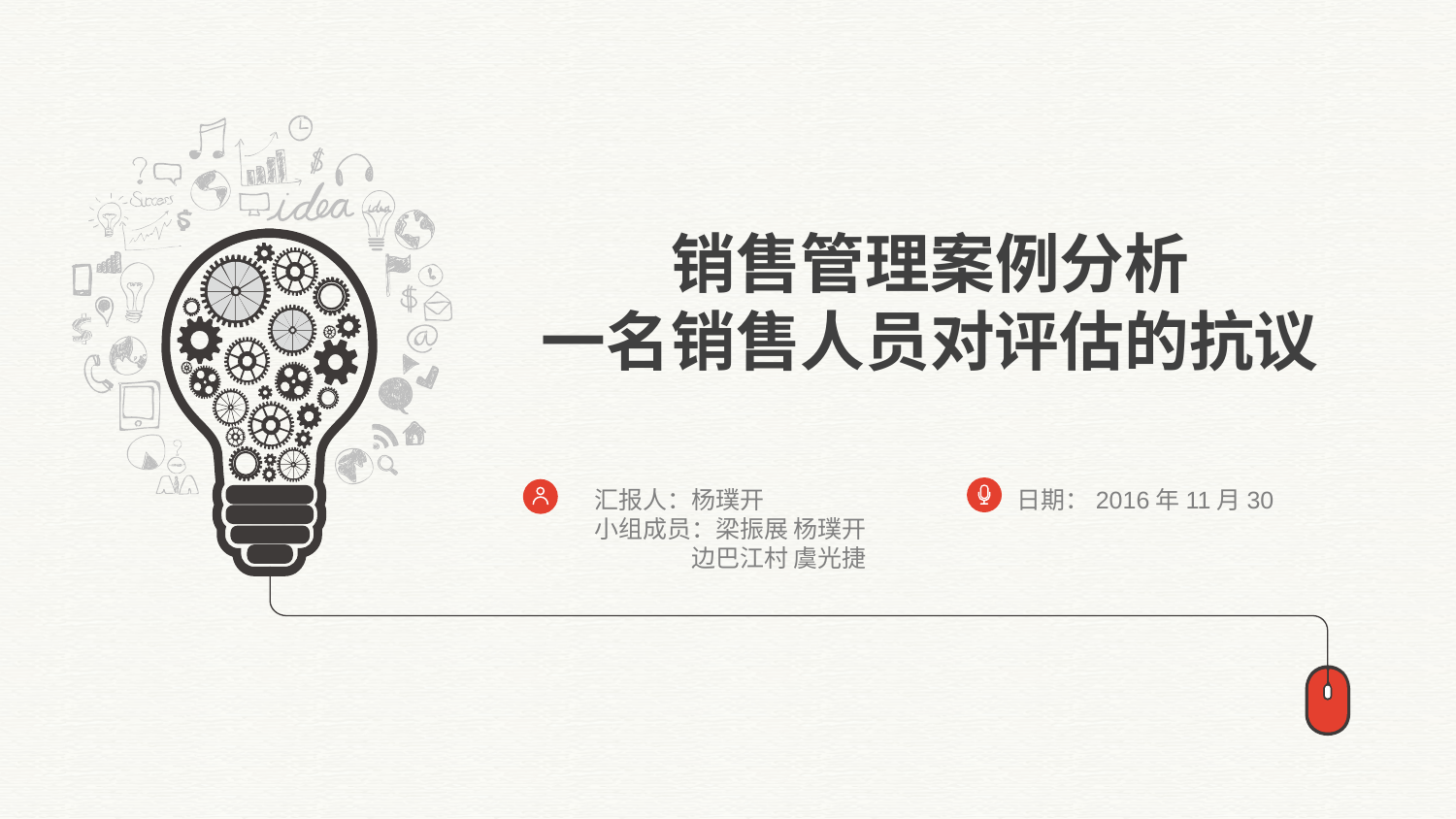

销售管理案例分析
一名销售人员对评估的抗议

汇报人：杨璞开
小组成员：梁振展 杨璞开
                 边巴江村 虞光捷

日期：2016年11月30